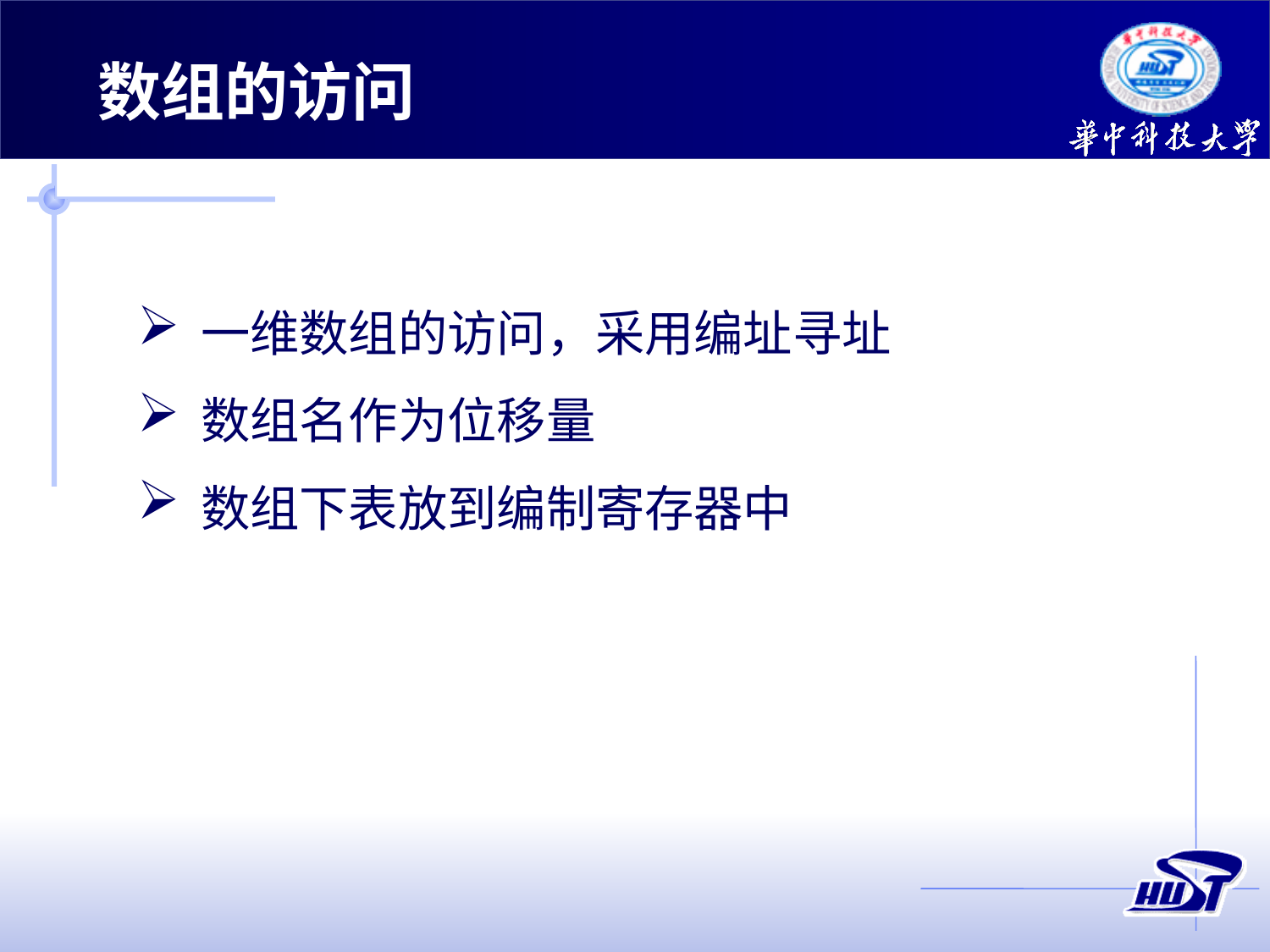

数组的访问
一维数组的访问，采用编址寻址
数组名作为位移量
数组下表放到编制寄存器中